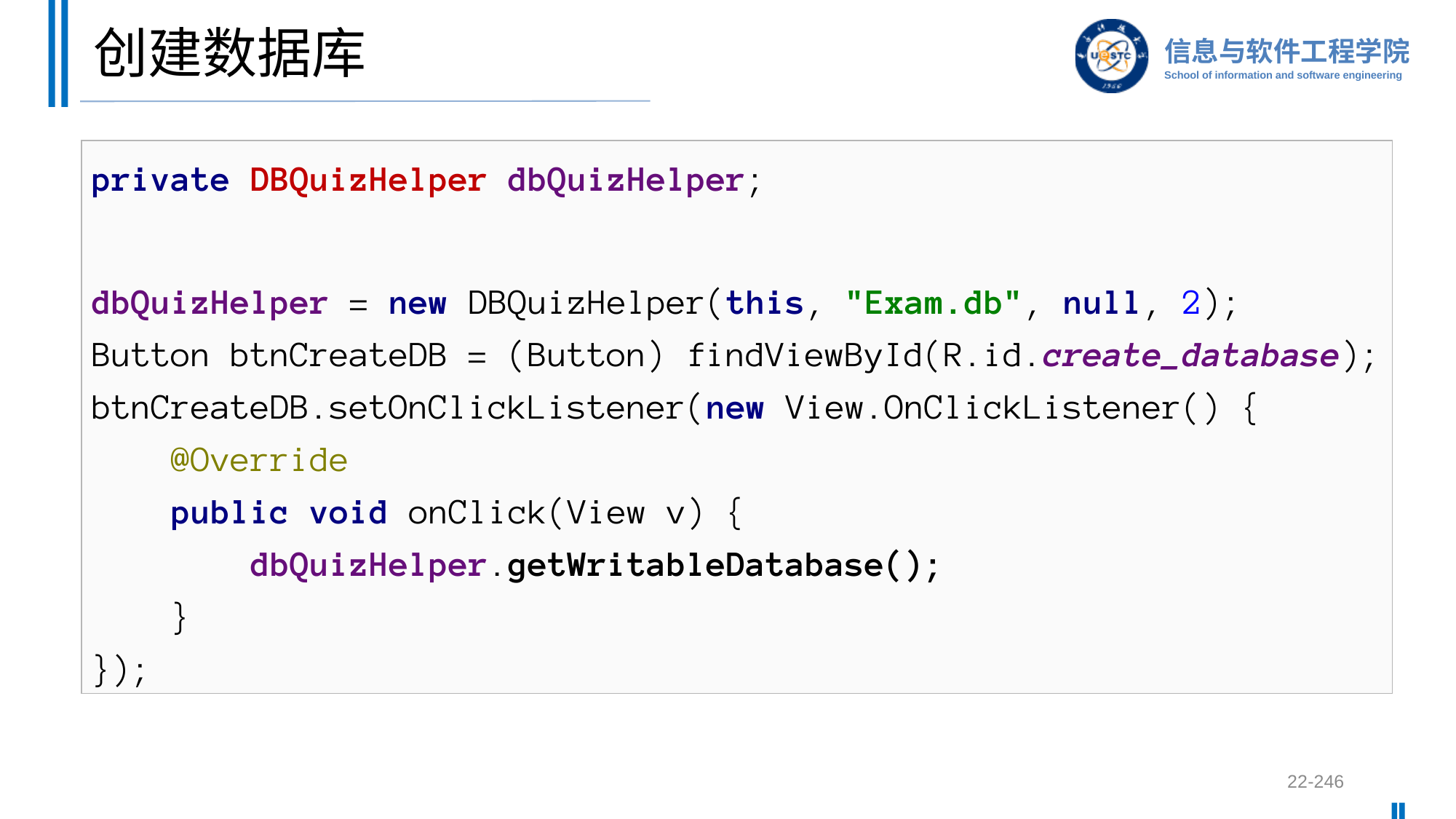

# 创建数据库
private DBQuizHelper dbQuizHelper;

dbQuizHelper = new DBQuizHelper(this, "Exam.db", null, 2);
Button btnCreateDB = (Button) findViewById(R.id.create_database);
btnCreateDB.setOnClickListener(new View.OnClickListener() {
    @Override
    public void onClick(View v) {
        dbQuizHelper.getWritableDatabase();
    }
});
22-246